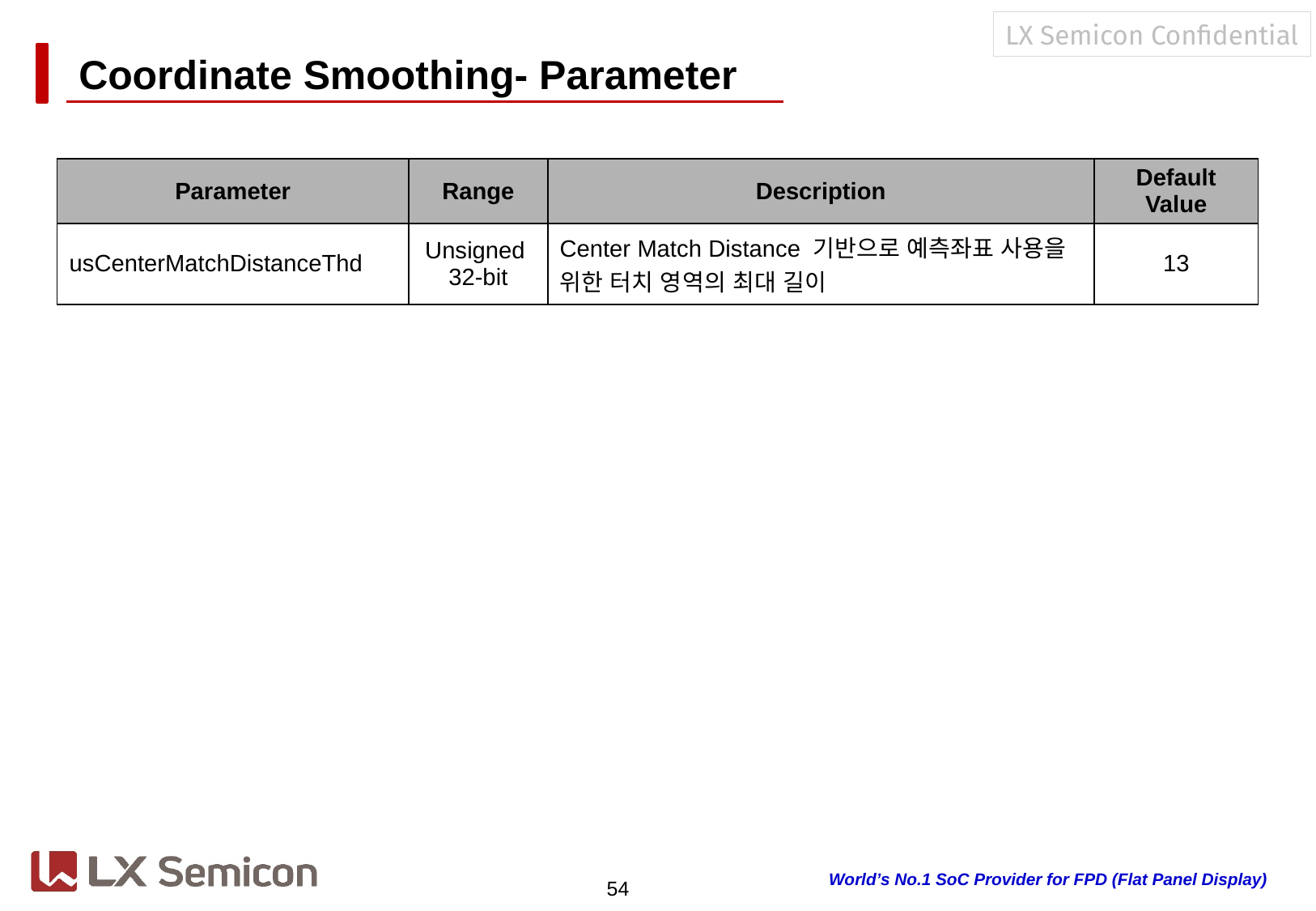

# Coordinate Smoothing- Parameter
| Parameter | Range | Description | Default Value |
| --- | --- | --- | --- |
| usCenterMatchDistanceThd | Unsigned 32-bit | Center Match Distance 기반으로 예측좌표 사용을 위한 터치 영역의 최대 길이 | 13 |